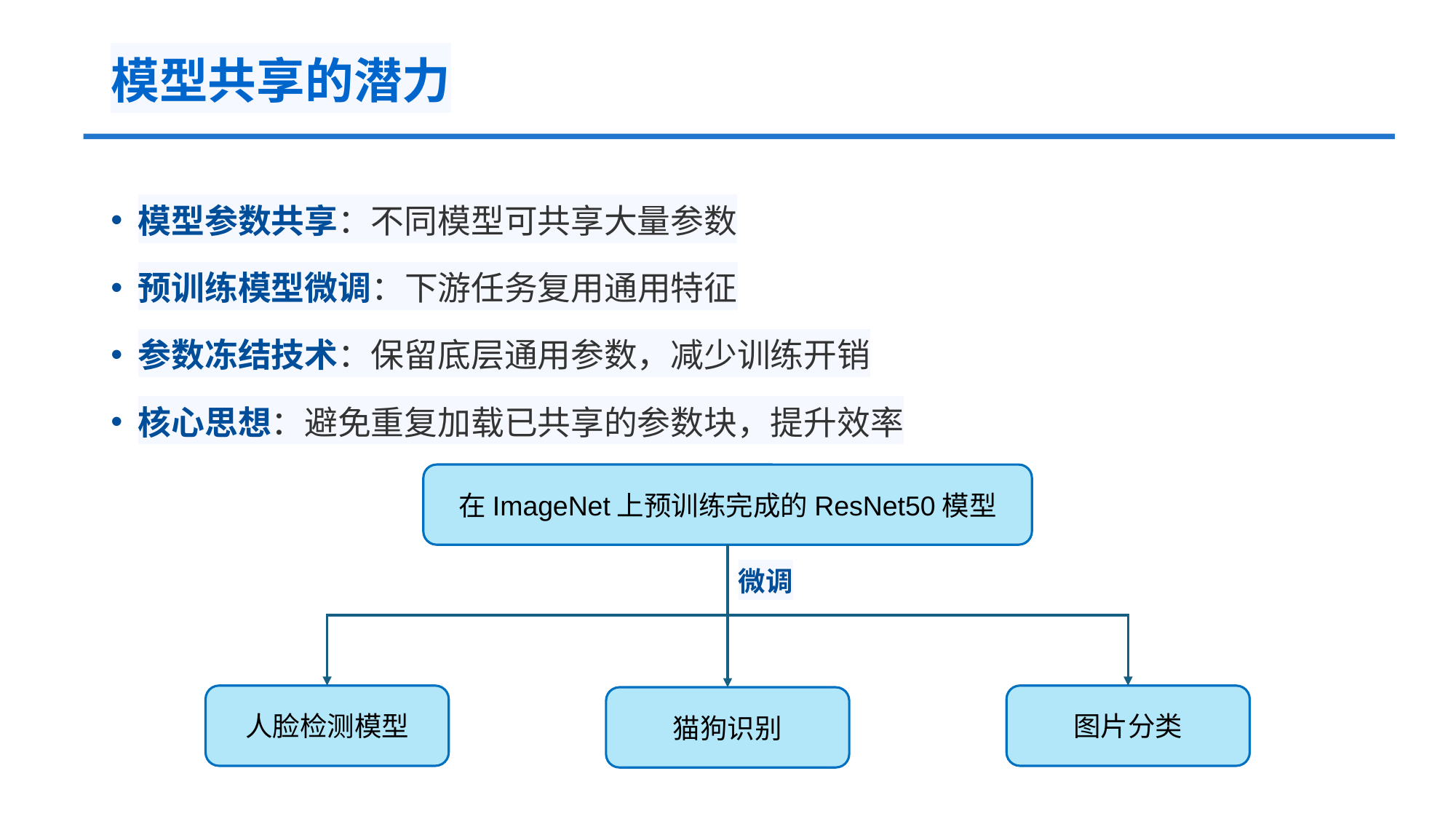

# 模型共享的潜力
模型参数共享：不同模型可共享大量参数
预训练模型微调：下游任务复用通用特征
参数冻结技术：保留底层通用参数，减少训练开销
核心思想：避免重复加载已共享的参数块，提升效率

在ImageNet上预训练完成的ResNet50模型
微调
人脸检测模型
图片分类
猫狗识别